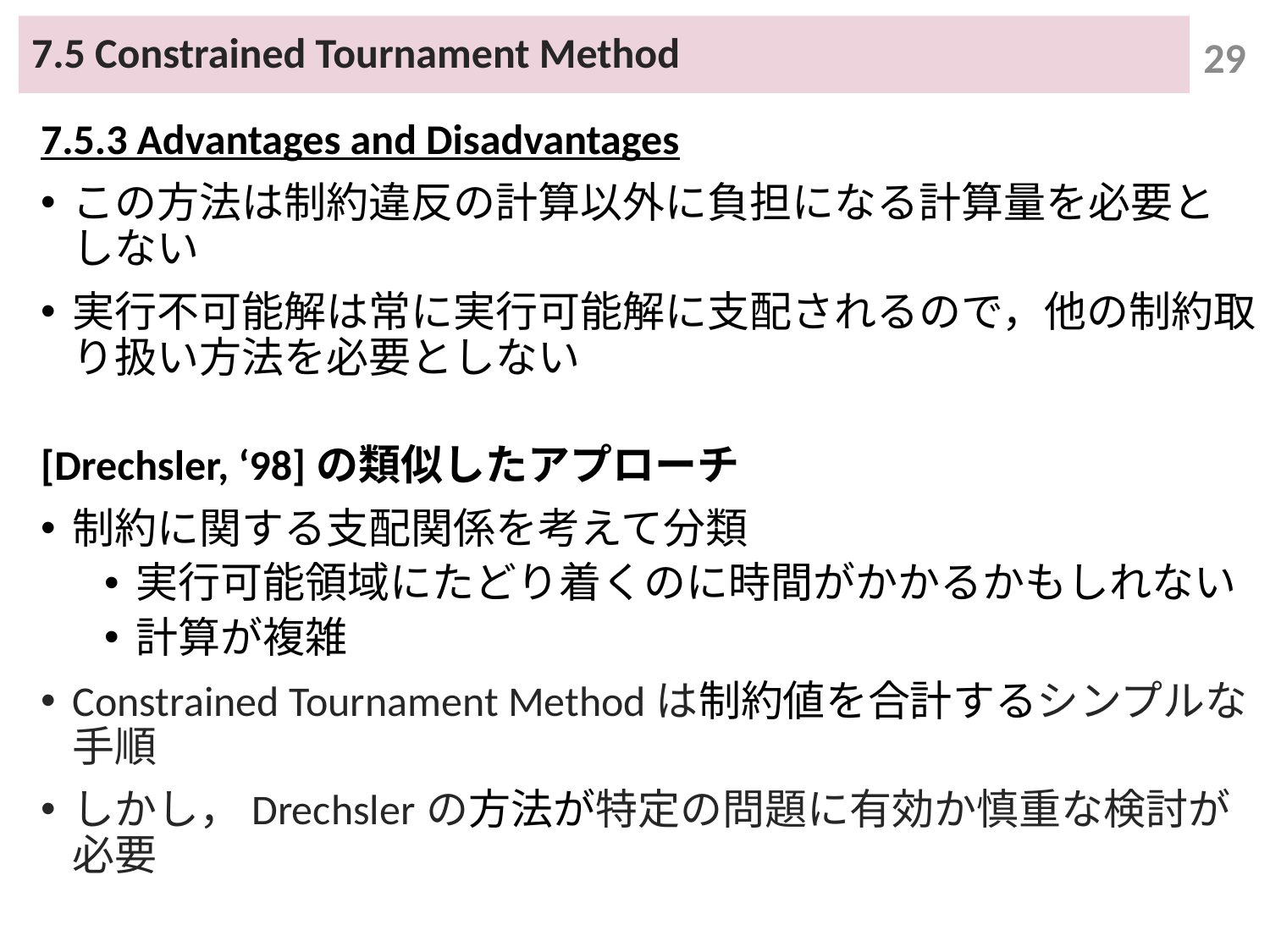

# 7.5 Constrained Tournament Method
29
7.5.3 Advantages and Disadvantages
この方法は制約違反の計算以外に負担になる計算量を必要としない
実行不可能解は常に実行可能解に支配されるので，他の制約取り扱い方法を必要としない

[Drechsler, ‘98]の類似したアプローチ
制約に関する支配関係を考えて分類
実行可能領域にたどり着くのに時間がかかるかもしれない
計算が複雑
Constrained Tournament Methodは制約値を合計するシンプルな手順
しかし，Drechslerの方法が特定の問題に有効か慎重な検討が必要